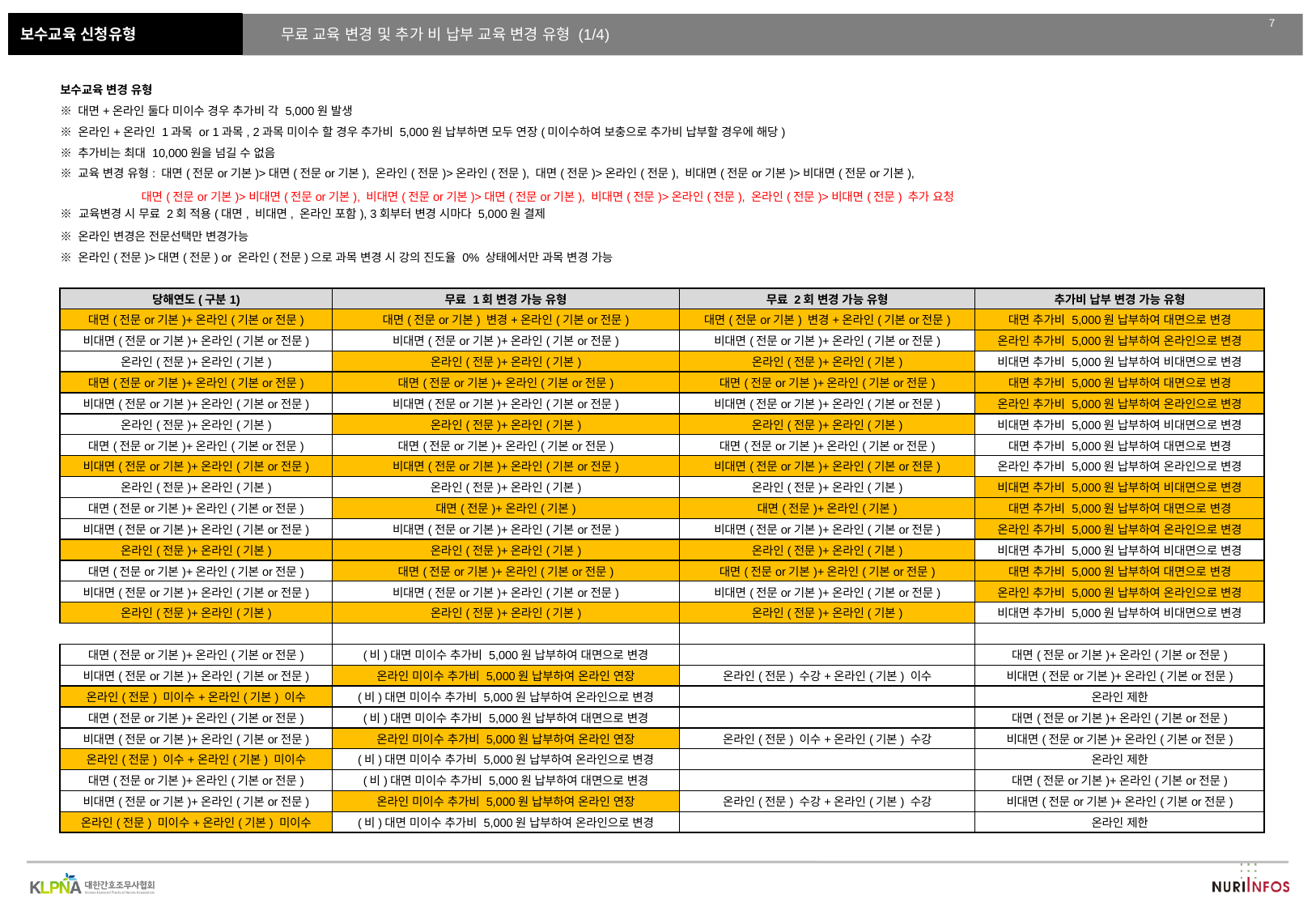

무료 교육 변경 및 추가 비 납부 교육 변경 유형 (1/4)
# 보수교육 신청유형
| 보수교육 변경 유형 |  |  |  |
| --- | --- | --- | --- |
| ※ 대면+온라인 둘다 미이수 경우 추가비 각 5,000원 발생 |  |  |  |
| ※ 온라인+온라인 1과목 or 1과목, 2과목 미이수 할 경우 추가비 5,000원 납부하면 모두 연장(미이수하여 보충으로 추가비 납부할 경우에 해당) |  |  |  |
| ※ 추가비는 최대 10,000원을 넘길 수 없음 |  |  |  |
| ※ 교육 변경 유형: 대면(전문or기본)>대면(전문or기본), 온라인(전문)>온라인(전문), 대면(전문)>온라인(전문), 비대면(전문or기본)>비대면(전문or기본), |  |  |  |
| 대면(전문or기본)>비대면(전문or기본), 비대면(전문or기본)>대면(전문or기본), 비대면(전문)>온라인(전문), 온라인(전문)>비대면(전문) 추가 요청 ※ 교육변경 시 무료 2회 적용(대면, 비대면, 온라인 포함), 3회부터 변경 시마다 5,000원 결제 |  |  |  |
| ※ 온라인 변경은 전문선택만 변경가능 |  |  |  |
| ※ 온라인(전문)>대면(전문) or 온라인(전문)으로 과목 변경 시 강의 진도율 0% 상태에서만 과목 변경 가능 |  |  |  |
|  |  |  |  |
| 당해연도(구분1) | 무료 1회 변경 가능 유형 | 무료 2회 변경 가능 유형 | 추가비 납부 변경 가능 유형 |
| 대면(전문or기본)+온라인(기본or전문) | 대면(전문or기본) 변경+온라인(기본or전문) | 대면(전문or기본) 변경+온라인(기본or전문) | 대면 추가비 5,000원 납부하여 대면으로 변경 |
| 비대면(전문or기본)+온라인(기본or전문) | 비대면(전문or기본)+온라인(기본or전문) | 비대면(전문or기본)+온라인(기본or전문) | 온라인 추가비 5,000원 납부하여 온라인으로 변경 |
| 온라인(전문)+온라인(기본) | 온라인(전문)+온라인(기본) | 온라인(전문)+온라인(기본) | 비대면 추가비 5,000원 납부하여 비대면으로 변경 |
| 대면(전문or기본)+온라인(기본or전문) | 대면(전문or기본)+온라인(기본or전문) | 대면(전문or기본)+온라인(기본or전문) | 대면 추가비 5,000원 납부하여 대면으로 변경 |
| 비대면(전문or기본)+온라인(기본or전문) | 비대면(전문or기본)+온라인(기본or전문) | 비대면(전문or기본)+온라인(기본or전문) | 온라인 추가비 5,000원 납부하여 온라인으로 변경 |
| 온라인(전문)+온라인(기본) | 온라인(전문)+온라인(기본) | 온라인(전문)+온라인(기본) | 비대면 추가비 5,000원 납부하여 비대면으로 변경 |
| 대면(전문or기본)+온라인(기본or전문) | 대면(전문or기본)+온라인(기본or전문) | 대면(전문or기본)+온라인(기본or전문) | 대면 추가비 5,000원 납부하여 대면으로 변경 |
| 비대면(전문or기본)+온라인(기본or전문) | 비대면(전문or기본)+온라인(기본or전문) | 비대면(전문or기본)+온라인(기본or전문) | 온라인 추가비 5,000원 납부하여 온라인으로 변경 |
| 온라인(전문)+온라인(기본) | 온라인(전문)+온라인(기본) | 온라인(전문)+온라인(기본) | 비대면 추가비 5,000원 납부하여 비대면으로 변경 |
| 대면(전문or기본)+온라인(기본or전문) | 대면(전문)+온라인(기본) | 대면(전문)+온라인(기본) | 대면 추가비 5,000원 납부하여 대면으로 변경 |
| 비대면(전문or기본)+온라인(기본or전문) | 비대면(전문or기본)+온라인(기본or전문) | 비대면(전문or기본)+온라인(기본or전문) | 온라인 추가비 5,000원 납부하여 온라인으로 변경 |
| 온라인(전문)+온라인(기본) | 온라인(전문)+온라인(기본) | 온라인(전문)+온라인(기본) | 비대면 추가비 5,000원 납부하여 비대면으로 변경 |
| 대면(전문or기본)+온라인(기본or전문) | 대면(전문or기본)+온라인(기본or전문) | 대면(전문or기본)+온라인(기본or전문) | 대면 추가비 5,000원 납부하여 대면으로 변경 |
| 비대면(전문or기본)+온라인(기본or전문) | 비대면(전문or기본)+온라인(기본or전문) | 비대면(전문or기본)+온라인(기본or전문) | 온라인 추가비 5,000원 납부하여 온라인으로 변경 |
| 온라인(전문)+온라인(기본) | 온라인(전문)+온라인(기본) | 온라인(전문)+온라인(기본) | 비대면 추가비 5,000원 납부하여 비대면으로 변경 |
|  |  |  |  |
| 대면(전문or기본)+온라인(기본or전문) | (비)대면 미이수 추가비 5,000원 납부하여 대면으로 변경 |  | 대면(전문or기본)+온라인(기본or전문) |
| 비대면(전문or기본)+온라인(기본or전문) | 온라인 미이수 추가비 5,000원 납부하여 온라인 연장 | 온라인(전문) 수강+온라인(기본) 이수 | 비대면(전문or기본)+온라인(기본or전문) |
| 온라인(전문) 미이수+온라인(기본) 이수 | (비)대면 미이수 추가비 5,000원 납부하여 온라인으로 변경 |  | 온라인 제한 |
| 대면(전문or기본)+온라인(기본or전문) | (비)대면 미이수 추가비 5,000원 납부하여 대면으로 변경 |  | 대면(전문or기본)+온라인(기본or전문) |
| 비대면(전문or기본)+온라인(기본or전문) | 온라인 미이수 추가비 5,000원 납부하여 온라인 연장 | 온라인(전문) 이수+온라인(기본) 수강 | 비대면(전문or기본)+온라인(기본or전문) |
| 온라인(전문) 이수+온라인(기본) 미이수 | (비)대면 미이수 추가비 5,000원 납부하여 온라인으로 변경 |  | 온라인 제한 |
| 대면(전문or기본)+온라인(기본or전문) | (비)대면 미이수 추가비 5,000원 납부하여 대면으로 변경 |  | 대면(전문or기본)+온라인(기본or전문) |
| 비대면(전문or기본)+온라인(기본or전문) | 온라인 미이수 추가비 5,000원 납부하여 온라인 연장 | 온라인(전문) 수강+온라인(기본) 수강 | 비대면(전문or기본)+온라인(기본or전문) |
| 온라인(전문) 미이수+온라인(기본) 미이수 | (비)대면 미이수 추가비 5,000원 납부하여 온라인으로 변경 |  | 온라인 제한 |